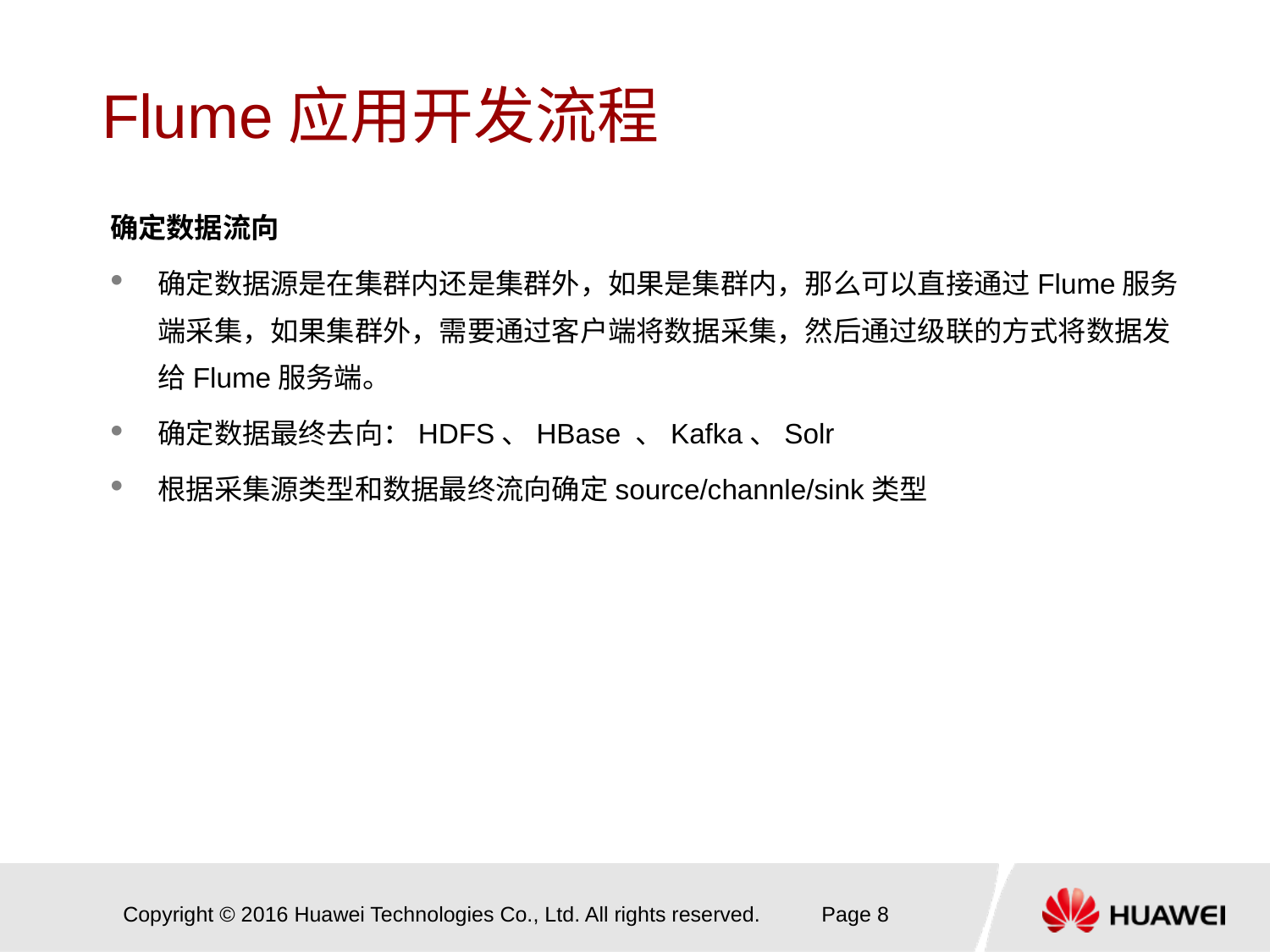

# Flume应用开发流程
确定数据流向
确定数据源是在集群内还是集群外，如果是集群内，那么可以直接通过Flume服务端采集，如果集群外，需要通过客户端将数据采集，然后通过级联的方式将数据发给Flume服务端。
确定数据最终去向：HDFS、HBase 、Kafka、Solr
根据采集源类型和数据最终流向确定source/channle/sink类型